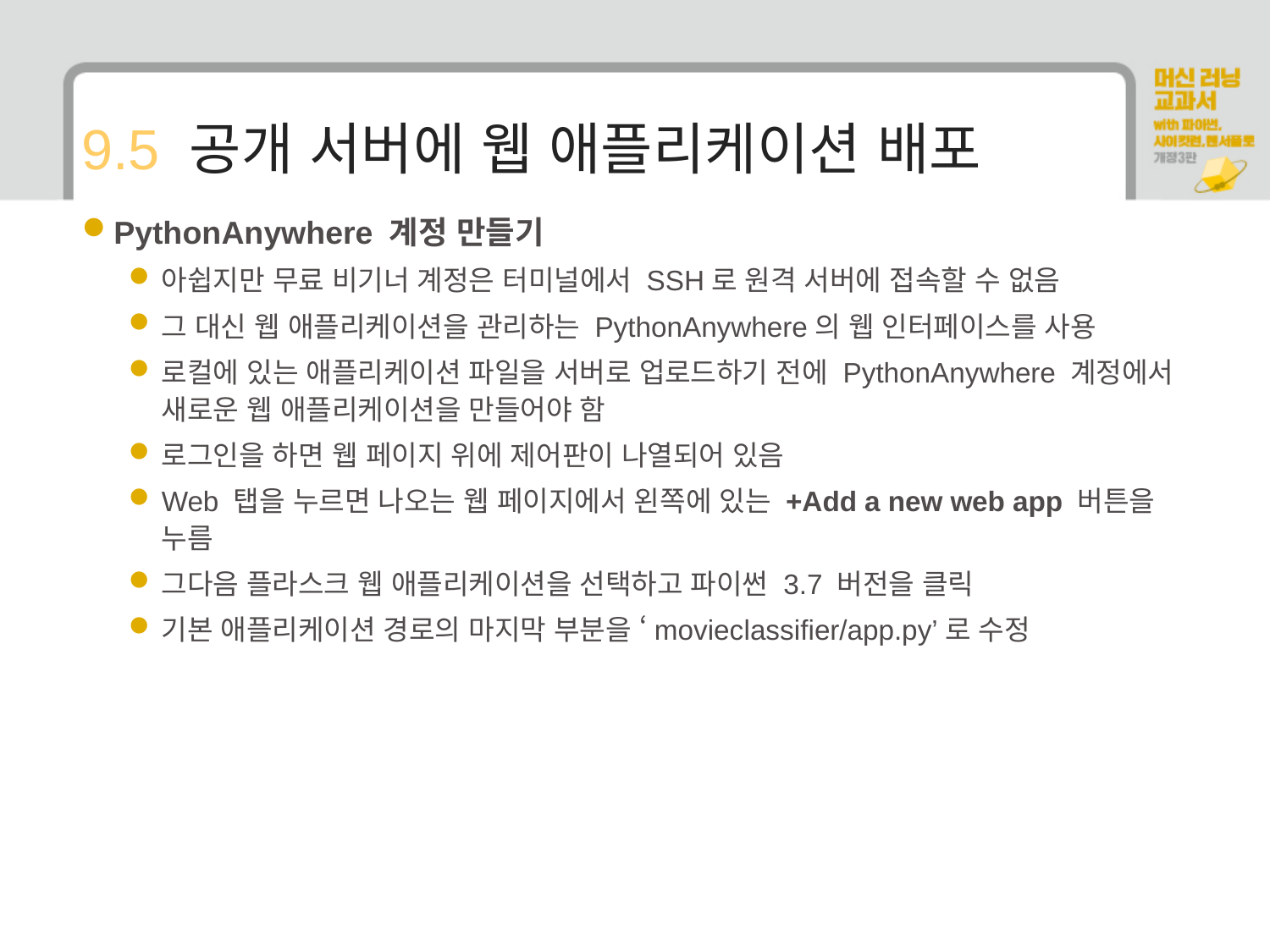

# 9.5 공개 서버에 웹 애플리케이션 배포
PythonAnywhere 계정 만들기
아쉽지만 무료 비기너 계정은 터미널에서 SSH로 원격 서버에 접속할 수 없음
그 대신 웹 애플리케이션을 관리하는 PythonAnywhere의 웹 인터페이스를 사용
로컬에 있는 애플리케이션 파일을 서버로 업로드하기 전에 PythonAnywhere 계정에서 새로운 웹 애플리케이션을 만들어야 함
로그인을 하면 웹 페이지 위에 제어판이 나열되어 있음
Web 탭을 누르면 나오는 웹 페이지에서 왼쪽에 있는 +Add a new web app 버튼을 누름
그다음 플라스크 웹 애플리케이션을 선택하고 파이썬 3.7 버전을 클릭
기본 애플리케이션 경로의 마지막 부분을 ‘movieclassifier/app.py’로 수정